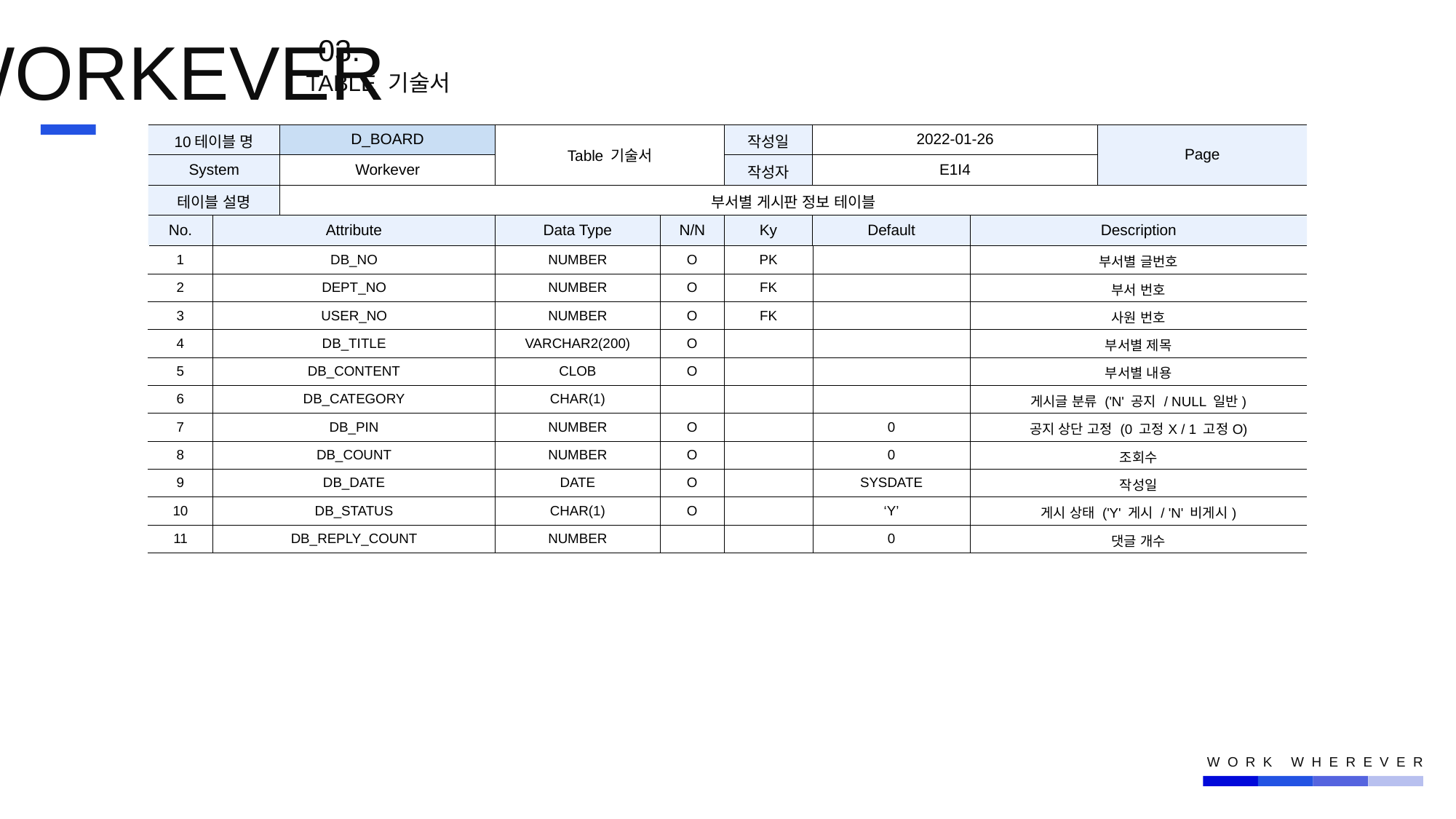

WORKEVER
03.
TABLE 기술서

| 10테이블 명 |  | D\_BOARD | Table 기술서 |  | 작성일 | 2022-01-26 |  | Page |
| --- | --- | --- | --- | --- | --- | --- | --- | --- |
| System |  | Workever |  |  | 작성자 | E1I4 |  |  |
| 테이블 설명 |  | 부서별 게시판 정보 테이블 |  |  |  |  |  |  |
| No. | Attribute | Atribute | Data Type | N/N | Ky | Default | Description | Description |
| 1 | DB\_NO | 정의1 | NUMBER | O | PK |  | 부서별 글번호 | OOO |
| 2 | DEPT\_NO |  | NUMBER | O | FK |  | 부서 번호 |  |
| 3 | USER\_NO |  | NUMBER | O | FK |  | 사원 번호 |  |
| 4 | DB\_TITLE |  | VARCHAR2(200) | O |  |  | 부서별 제목 |  |
| 5 | DB\_CONTENT |  | CLOB | O |  |  | 부서별 내용 |  |
| 6 | DB\_CATEGORY |  | CHAR(1) |  |  |  | 게시글 분류 ('N' 공지 / NULL 일반) |  |
| 7 | DB\_PIN |  | NUMBER | O |  | 0 | 공지 상단 고정 (0 고정X / 1 고정O) |  |
| 8 | DB\_COUNT |  | NUMBER | O |  | 0 | 조회수 |  |
| 9 | DB\_DATE |  | DATE | O |  | SYSDATE | 작성일 |  |
| 10 | DB\_STATUS |  | CHAR(1) | O |  | ‘Y’ | 게시 상태 ('Y' 게시 / 'N' 비게시) |  |
| 11 | DB\_REPLY\_COUNT |  | NUMBER |  |  | 0 | 댓글 개수 |  |
WORK WHEREVER